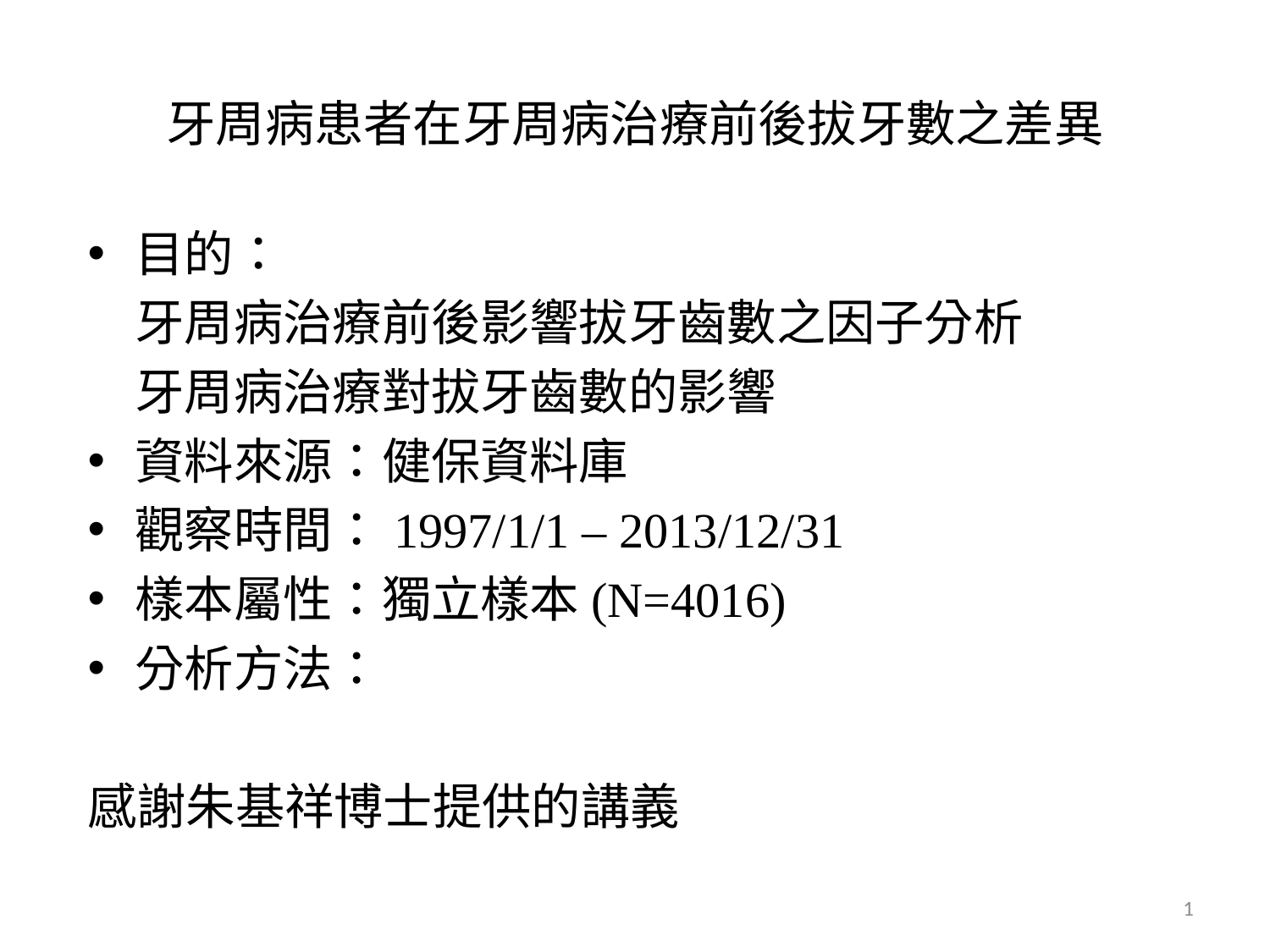

# 牙周病患者在牙周病治療前後拔牙數之差異
目的：
牙周病治療前後影響拔牙齒數之因子分析
牙周病治療對拔牙齒數的影響
資料來源：健保資料庫
觀察時間：1997/1/1 – 2013/12/31
樣本屬性：獨立樣本(N=4016)
分析方法：

感謝朱基祥博士提供的講義
1